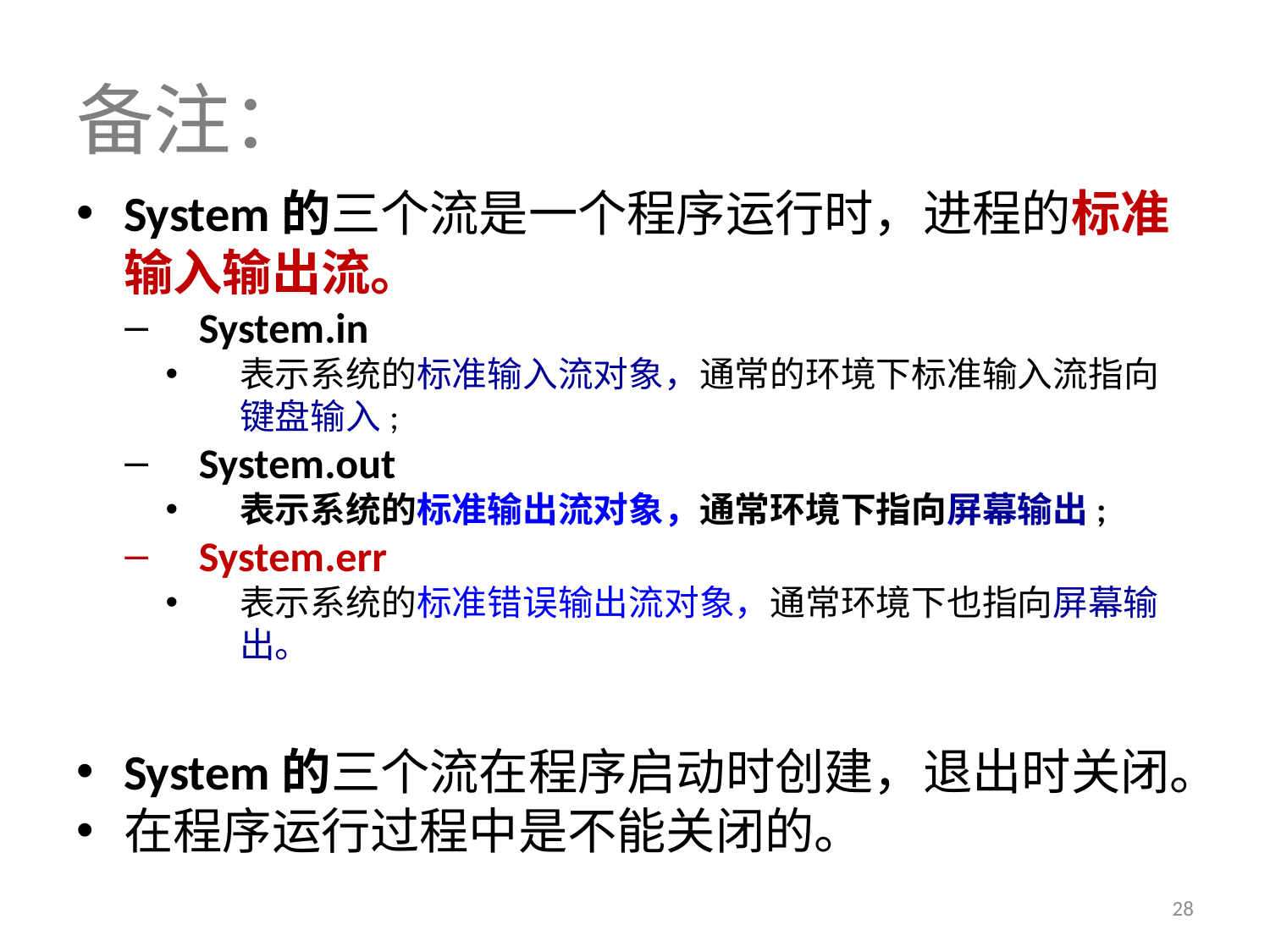

# 备注：
System的三个流是一个程序运行时，进程的标准输入输出流。
System.in
表示系统的标准输入流对象，通常的环境下标准输入流指向键盘输入;
System.out
表示系统的标准输出流对象，通常环境下指向屏幕输出;
System.err
表示系统的标准错误输出流对象，通常环境下也指向屏幕输出。

System的三个流在程序启动时创建，退出时关闭。
在程序运行过程中是不能关闭的。
28